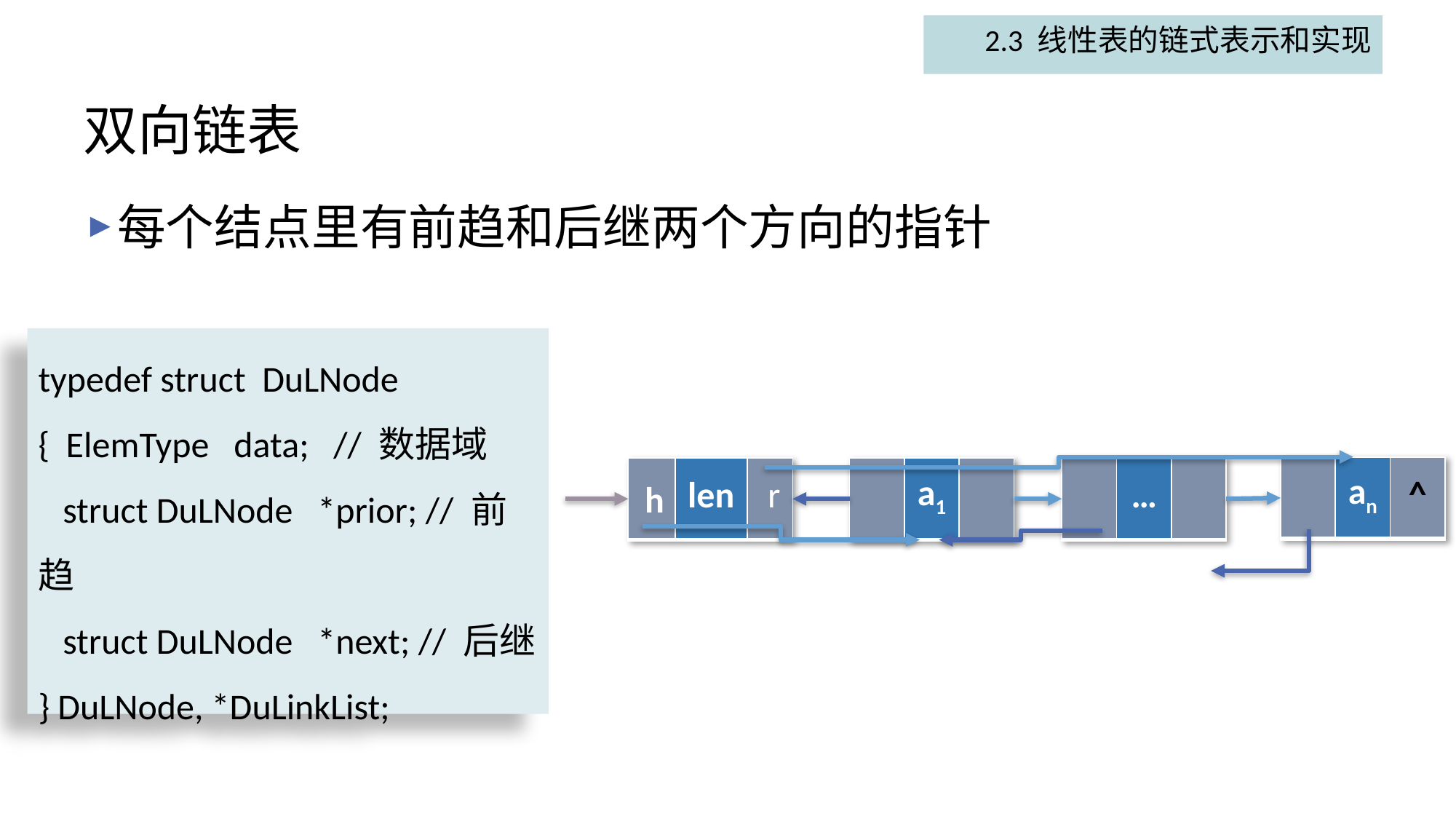

2.3 线性表的链式表示和实现

# 双向链表
每个结点里有前趋和后继两个方向的指针
typedef struct  DuLNode
{  ElemType   data;   // 数据域
   struct DuLNode   *prior; // 前趋
   struct DuLNode   *next; // 后继
} DuLNode, *DuLinkList;
|  | an | ^ |
| --- | --- | --- |
|  | a1 |  |
| --- | --- | --- |
|  | … |  |
| --- | --- | --- |
|  | len |  |
| --- | --- | --- |
r
h